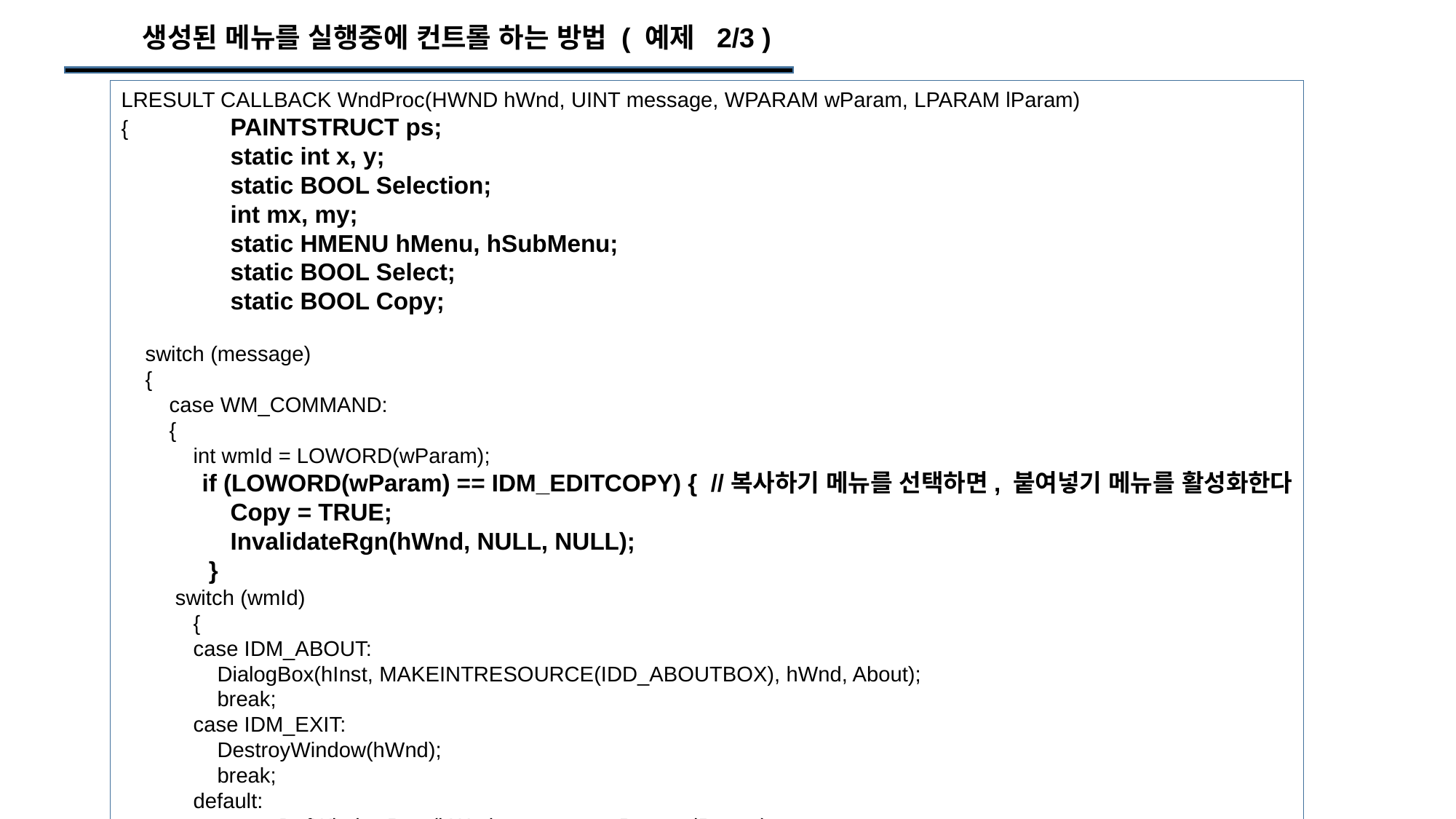

생성된 메뉴를 실행중에 컨트롤 하는 방법 ( 예제  2/3 )

LRESULT CALLBACK WndProc(HWND hWnd, UINT message, WPARAM wParam, LPARAM lParam)
{	PAINTSTRUCT ps;
	static int x, y;
	static BOOL Selection;
	int mx, my;
	static HMENU hMenu, hSubMenu;
	static BOOL Select;
	static BOOL Copy;

    switch (message)
    {
        case WM_COMMAND:
        {
            int wmId = LOWORD(wParam);
            if (LOWORD(wParam) == IDM_EDITCOPY) {  //복사하기 메뉴를 선택하면, 붙여넣기 메뉴를 활성화한다
	Copy = TRUE;
	InvalidateRgn(hWnd, NULL, NULL);
             }
         switch (wmId)
            {
            case IDM_ABOUT:
                DialogBox(hInst, MAKEINTRESOURCE(IDD_ABOUTBOX), hWnd, About);
                break;
            case IDM_EXIT:
                DestroyWindow(hWnd);
                break;
            default:
                return DefWindowProc(hWnd, message, wParam, lParam);
            }
        }
        break;